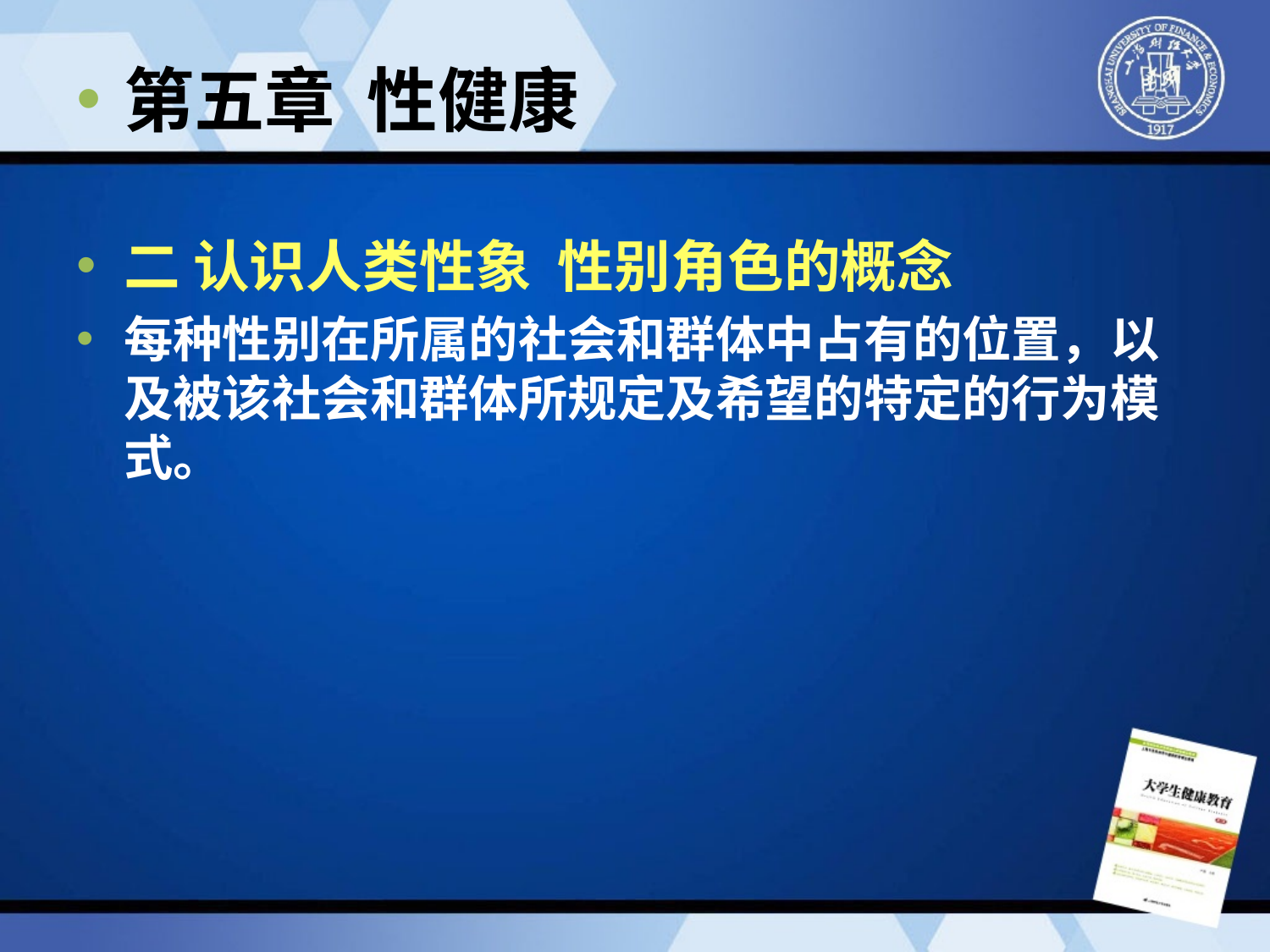

第五章  性健康

二 认识人类性象  性别角色的概念
每种性别在所属的社会和群体中占有的位置，以及被该社会和群体所规定及希望的特定的行为模式。